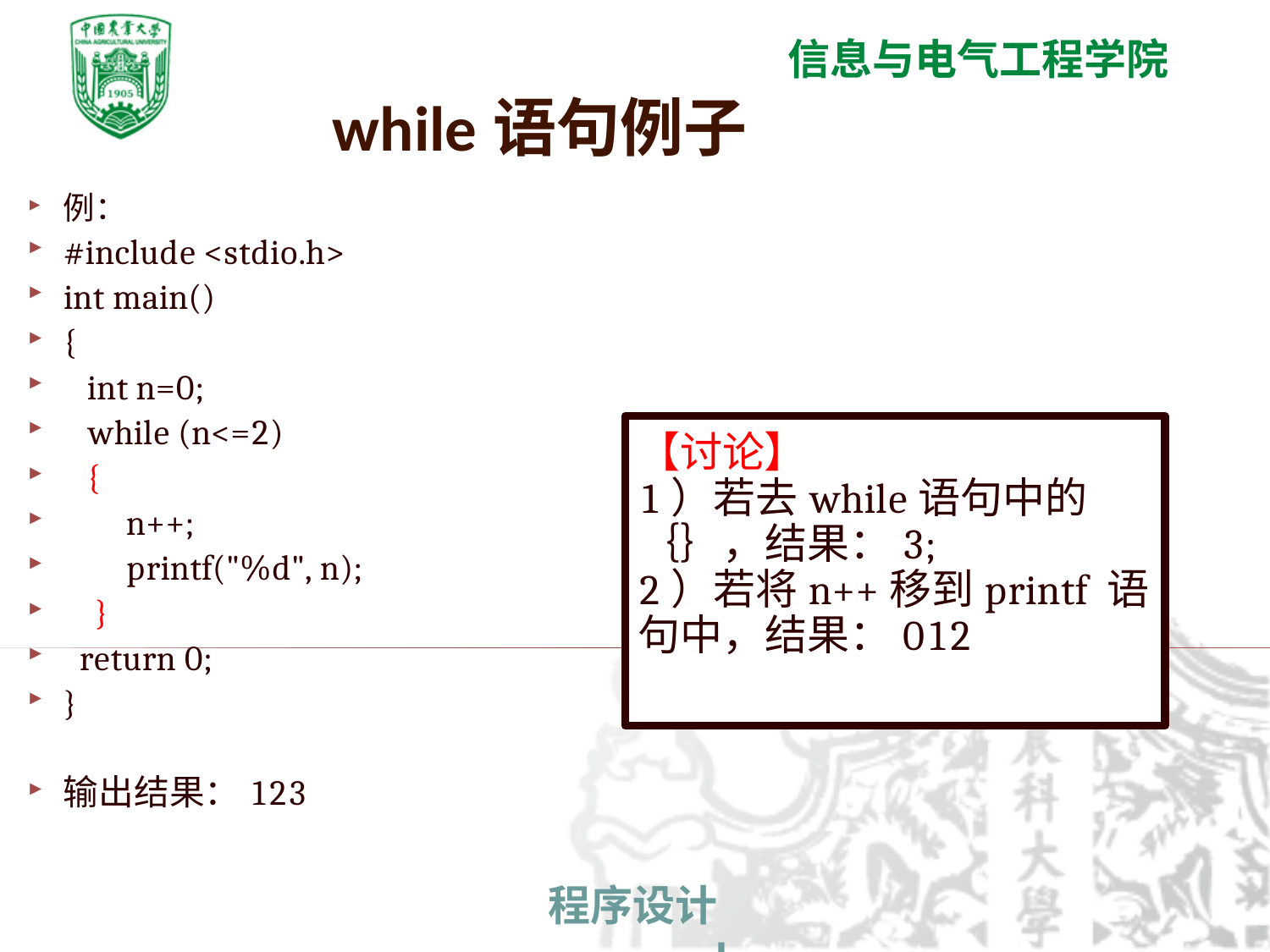

while语句例子
例：
#include <stdio.h>
int main()
{
   int n=0;
   while (n<=2)
   {
        n++;
        printf("%d", n);
    }
  return 0;
}

输出结果：123
【讨论】
1）若去while语句中的｛｝，结果：3;
2）若将n++移到printf 语句中，结果：012